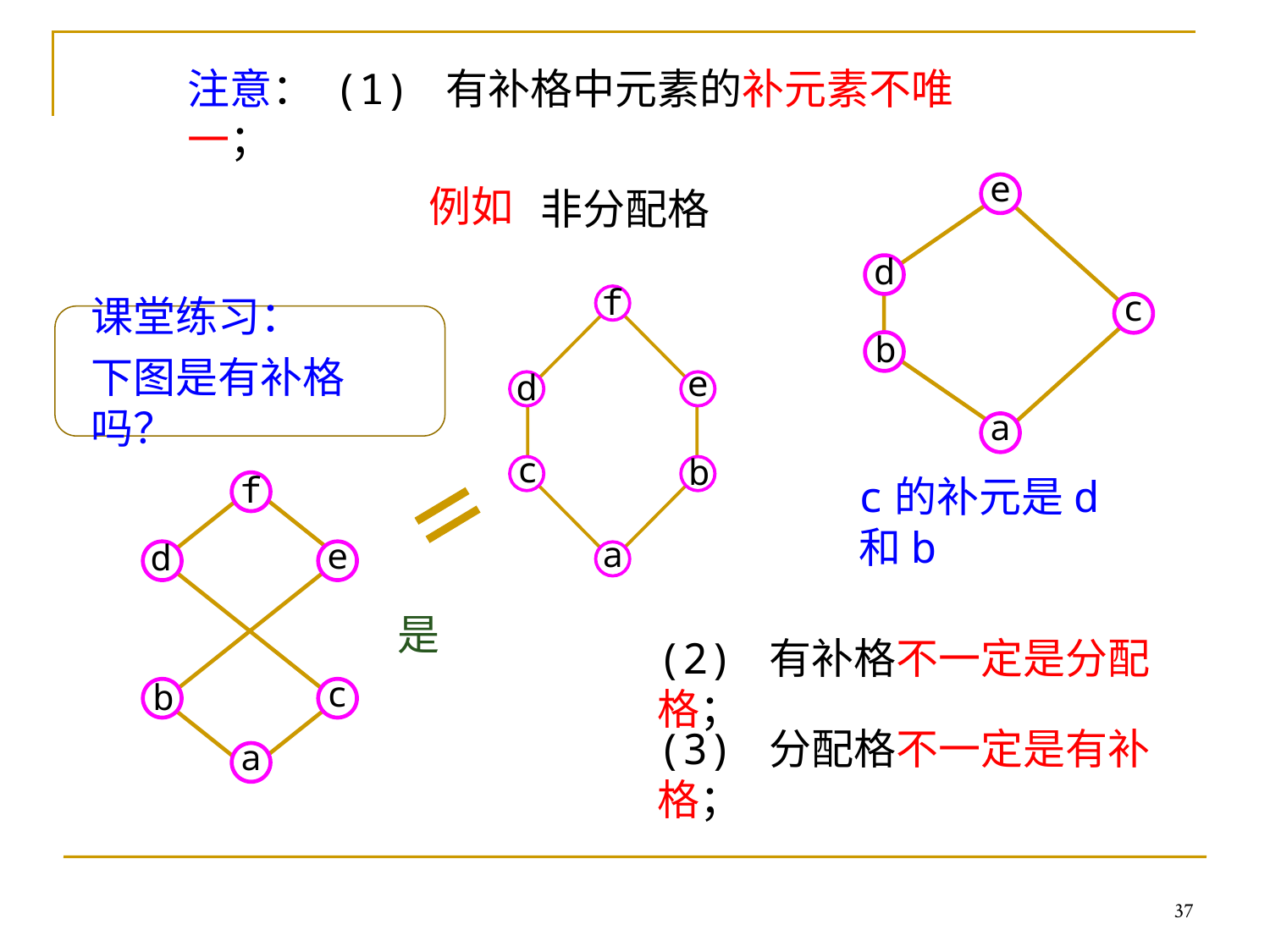

注意： (1) 有补格中元素的补元素不唯一；
例如
e

d

c

b

a
非分配格
f

d
e

c
b

a

课堂练习：
下图是有补格吗？
f

d
e

b
c

a
c的补元是d和b
是
(2) 有补格不一定是分配格；
(3) 分配格不一定是有补格；
37